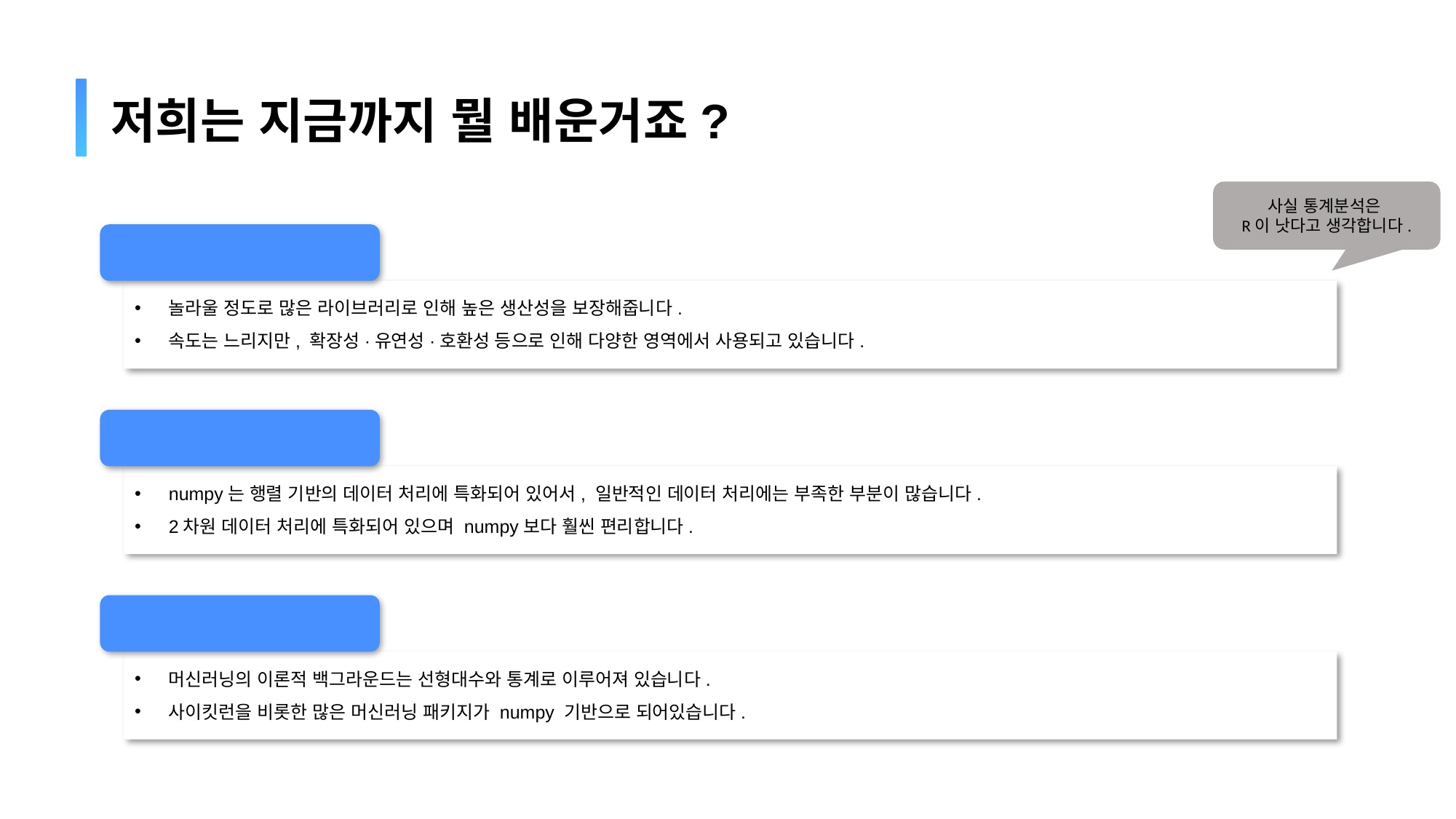

# 저희는 지금까지 뭘 배운거죠?
사실 통계분석은
R이 낫다고 생각합니다.
Why python?
놀라울 정도로 많은 라이브러리로 인해 높은 생산성을 보장해줍니다.
속도는 느리지만, 확장성·유연성·호환성 등으로 인해 다양한 영역에서 사용되고 있습니다.

Why pandas?
numpy는 행렬 기반의 데이터 처리에 특화되어 있어서, 일반적인 데이터 처리에는 부족한 부분이 많습니다.
2차원 데이터 처리에 특화되어 있으며 numpy보다 훨씬 편리합니다.
Why numpy?
머신러닝의 이론적 백그라운드는 선형대수와 통계로 이루어져 있습니다.
사이킷런을 비롯한 많은 머신러닝 패키지가 numpy 기반으로 되어있습니다.